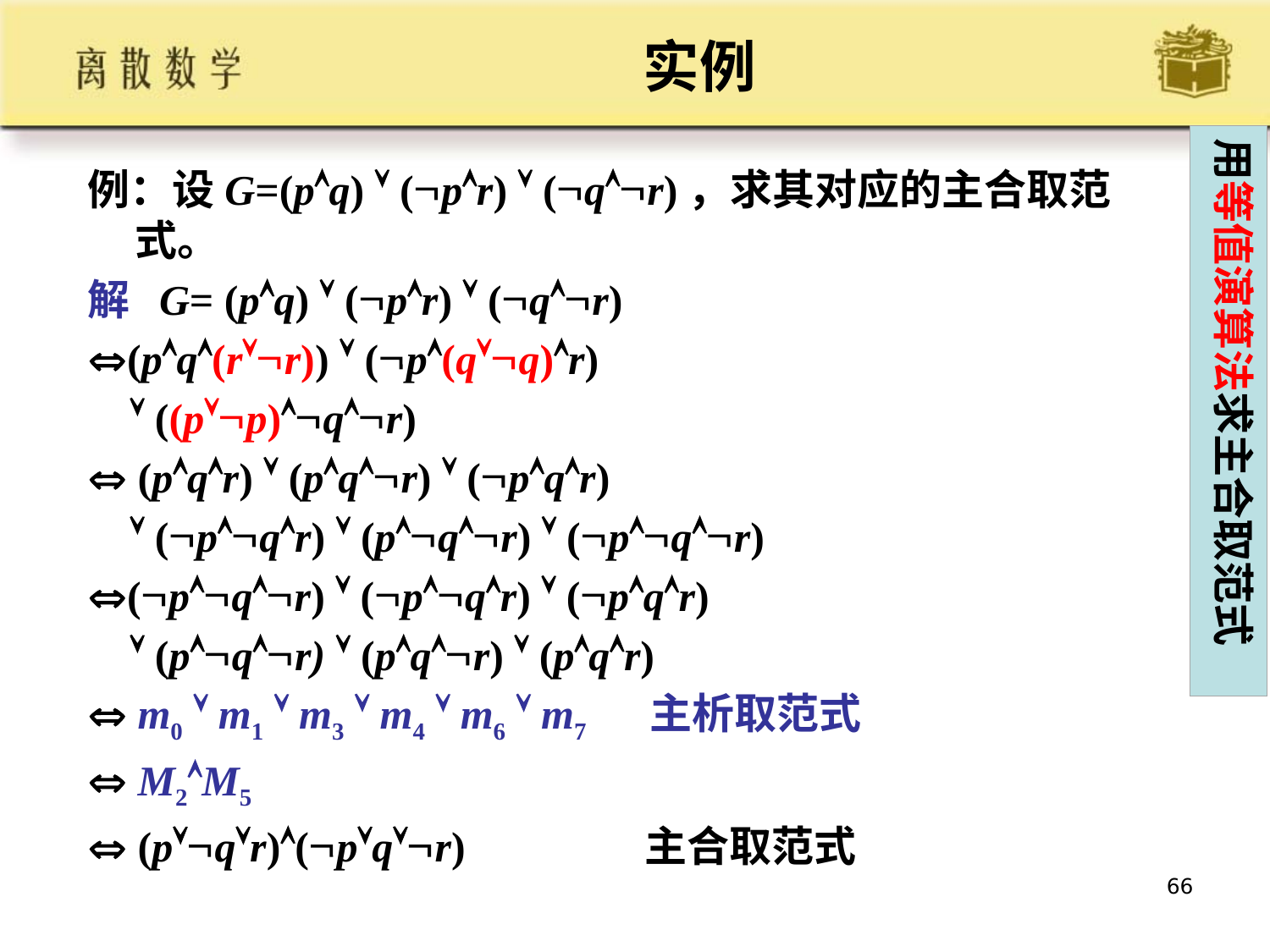

# 实例
用等值演算法求主合取范式
例：设G=(p∧q) ∨ (¬p∧r) ∨ (¬q∧¬r)，求其对应的主合取范式。
解  G= (p∧q) ∨ (¬p∧r) ∨ (¬q∧¬r)
⇔(p∧q∧(r∨¬r)) ∨ (¬p∧(q∨¬q)∧r)
    ∨ ((p∨¬p)∧¬q∧¬r)
⇔ (p∧q∧r) ∨ (p∧q∧¬r) ∨ (¬p∧q∧r)
    ∨ (¬p∧¬q∧r) ∨ (p∧¬q∧¬r) ∨ (¬p∧¬q∧¬r)
⇔(¬p∧¬q∧¬r) ∨ (¬p∧¬q∧r) ∨ (¬p∧q∧r)
    ∨ (p∧¬q∧¬r) ∨ (p∧q∧¬r) ∨ (p∧q∧r)
⇔ m0 ∨ m1 ∨ m3 ∨ m4 ∨ m6 ∨ m7     主析取范式
⇔ M2∧M5
⇔ (p∨¬q∨r)∧(¬p∨q∨¬r)                主合取范式

66